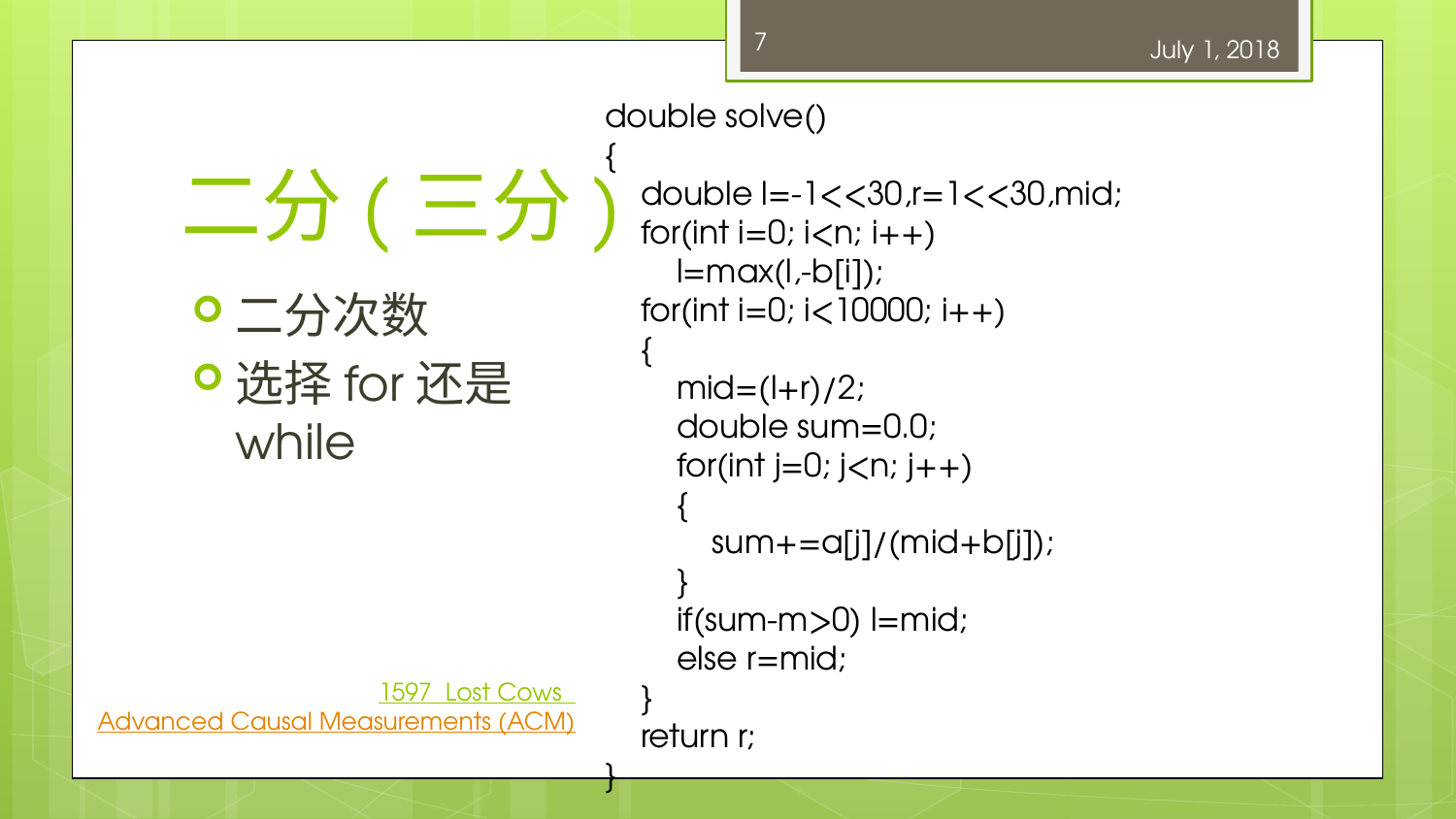

7
July 1, 2018
double solve()
{
    double l=-1<<30,r=1<<30,mid;
    for(int i=0; i<n; i++)
        l=max(l,-b[i]);
    for(int i=0; i<10000; i++)
    {
        mid=(l+r)/2;
        double sum=0.0;
        for(int j=0; j<n; j++)
        {
            sum+=a[j]/(mid+b[j]);
        }
        if(sum-m>0) l=mid;
        else r=mid;
    }
    return r;
}
# 二分(三分)
二分次数
选择for还是while
1597  Lost Cows  Advanced Causal Measurements (ACM)